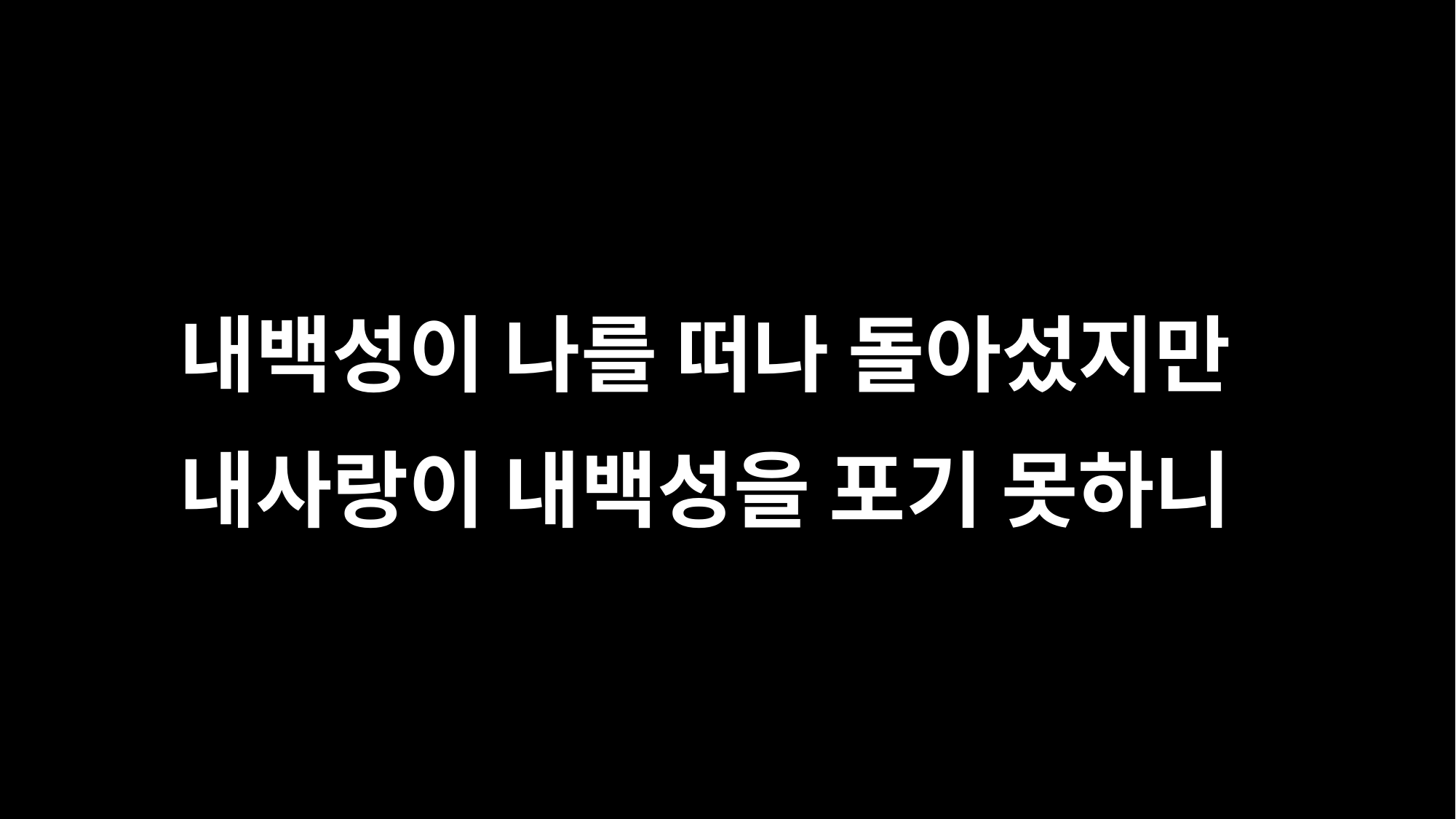

내백성이 나를 떠나 돌아섰지만
내사랑이 내백성을 포기 못하니